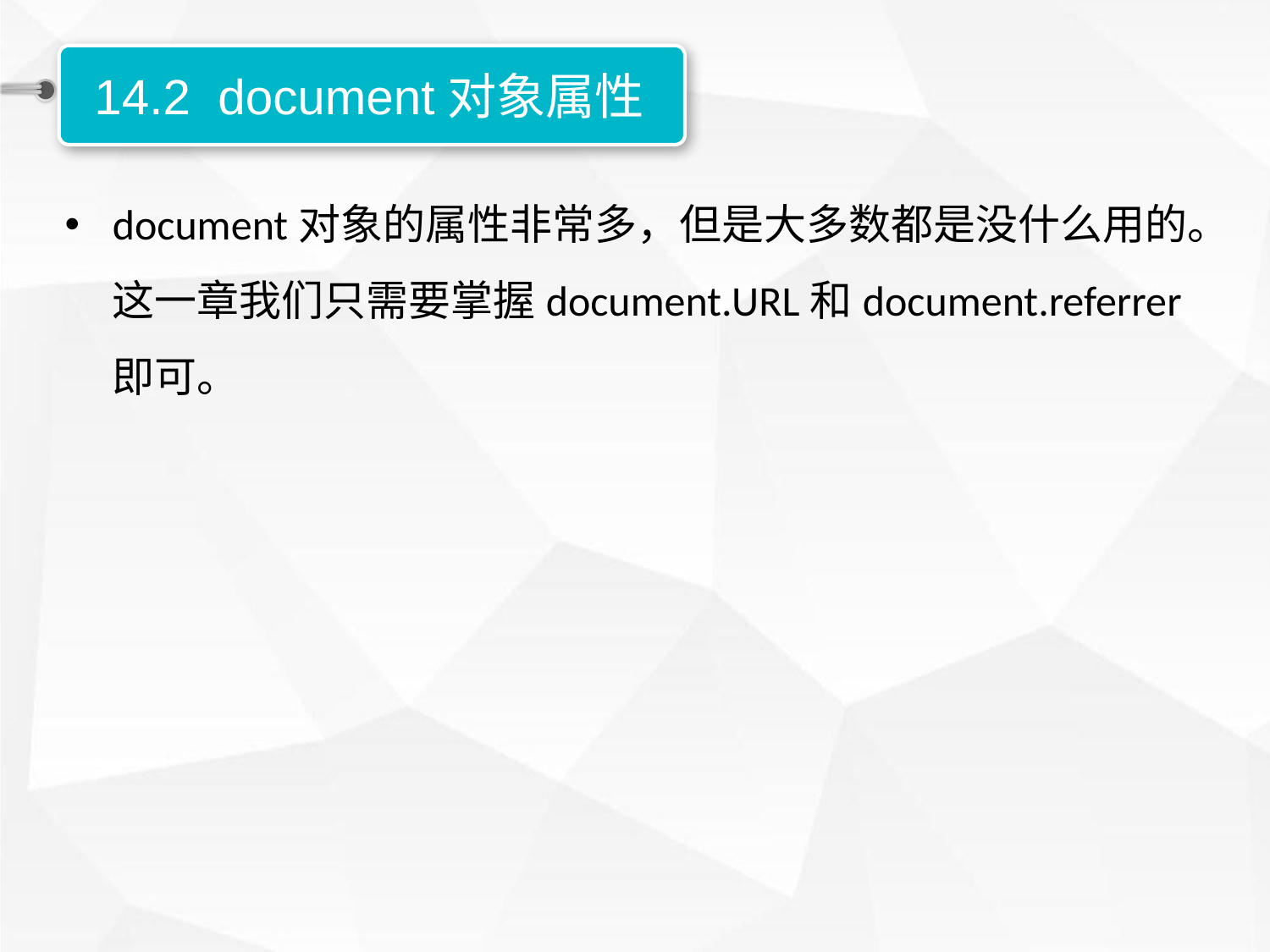

14.2  document对象属性

document对象的属性非常多，但是大多数都是没什么用的。这一章我们只需要掌握document.URL和document.referrer即可。